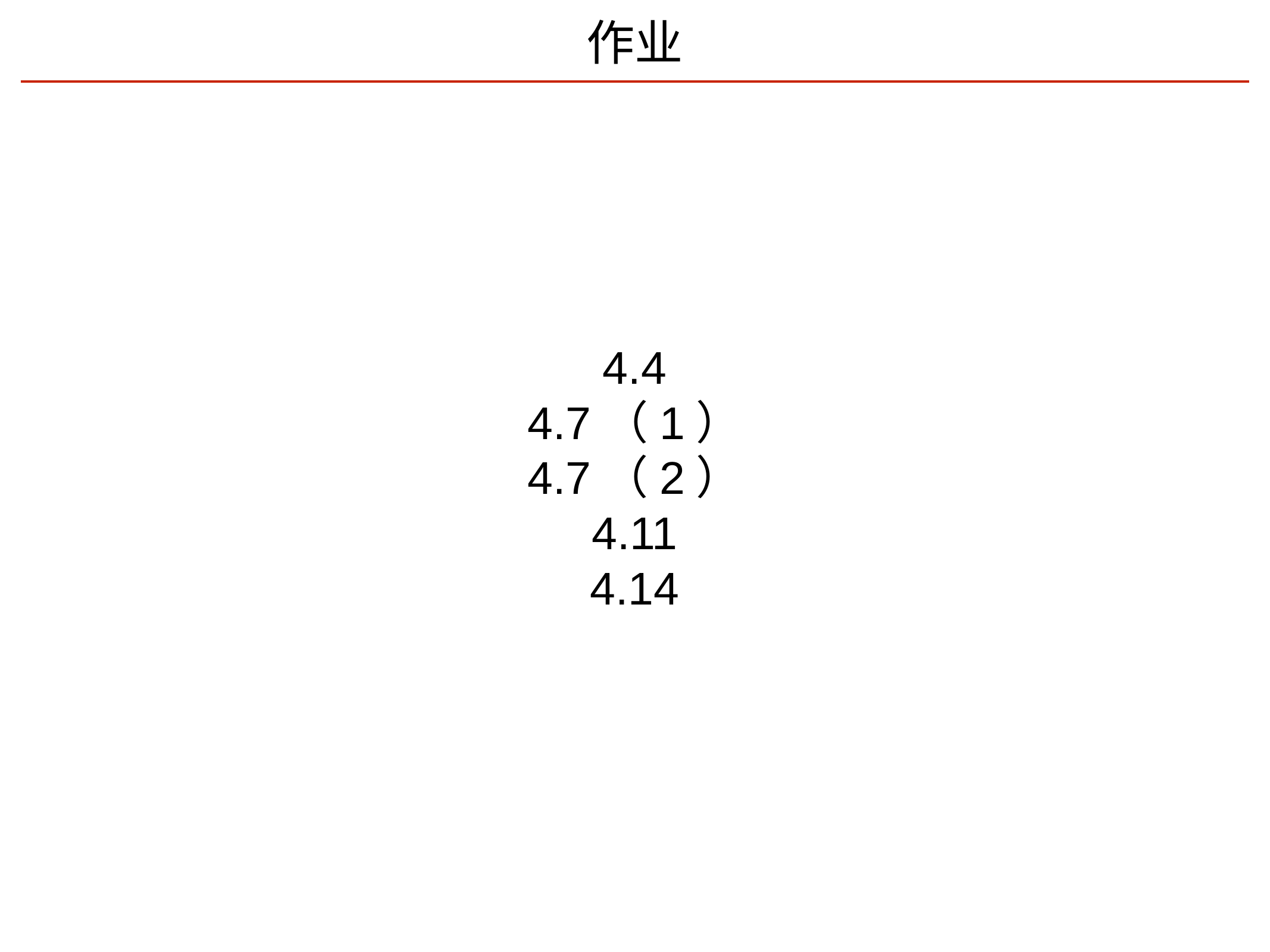

# 作业

4.4
4.7（1）
4.7（2）
4.11
4.14